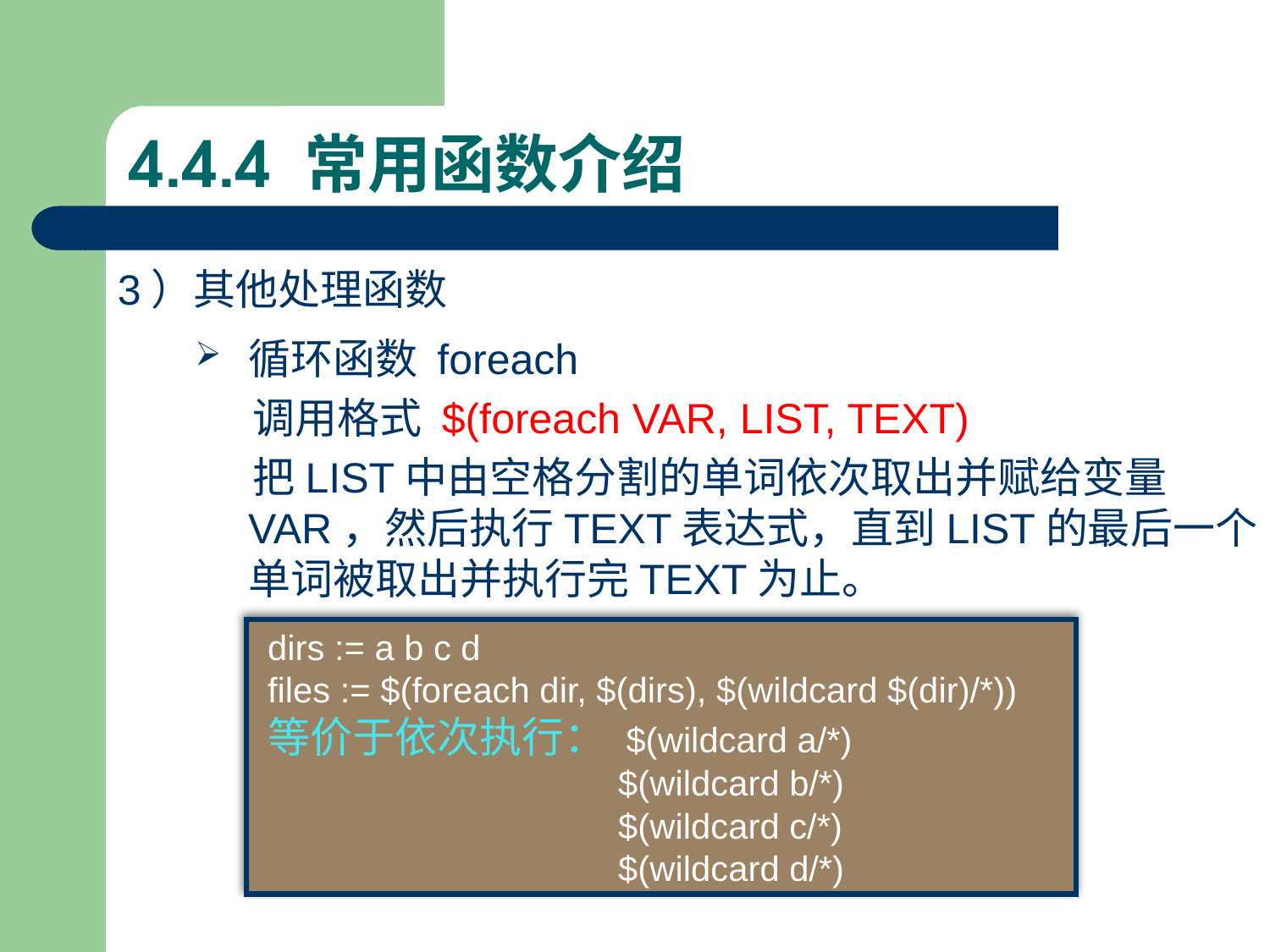

# 4.4.4 常用函数介绍
3）其他处理函数
循环函数 foreach
     调用格式 $(foreach VAR, LIST, TEXT)
     把LIST中由空格分割的单词依次取出并赋给变量VAR，然后执行TEXT表达式，直到LIST的最后一个单词被取出并执行完TEXT为止。
dirs := a b c d
files := $(foreach dir, $(dirs), $(wildcard $(dir)/*))
等价于依次执行： $(wildcard a/*)
                                    $(wildcard b/*)
                                    $(wildcard c/*)
                                    $(wildcard d/*)